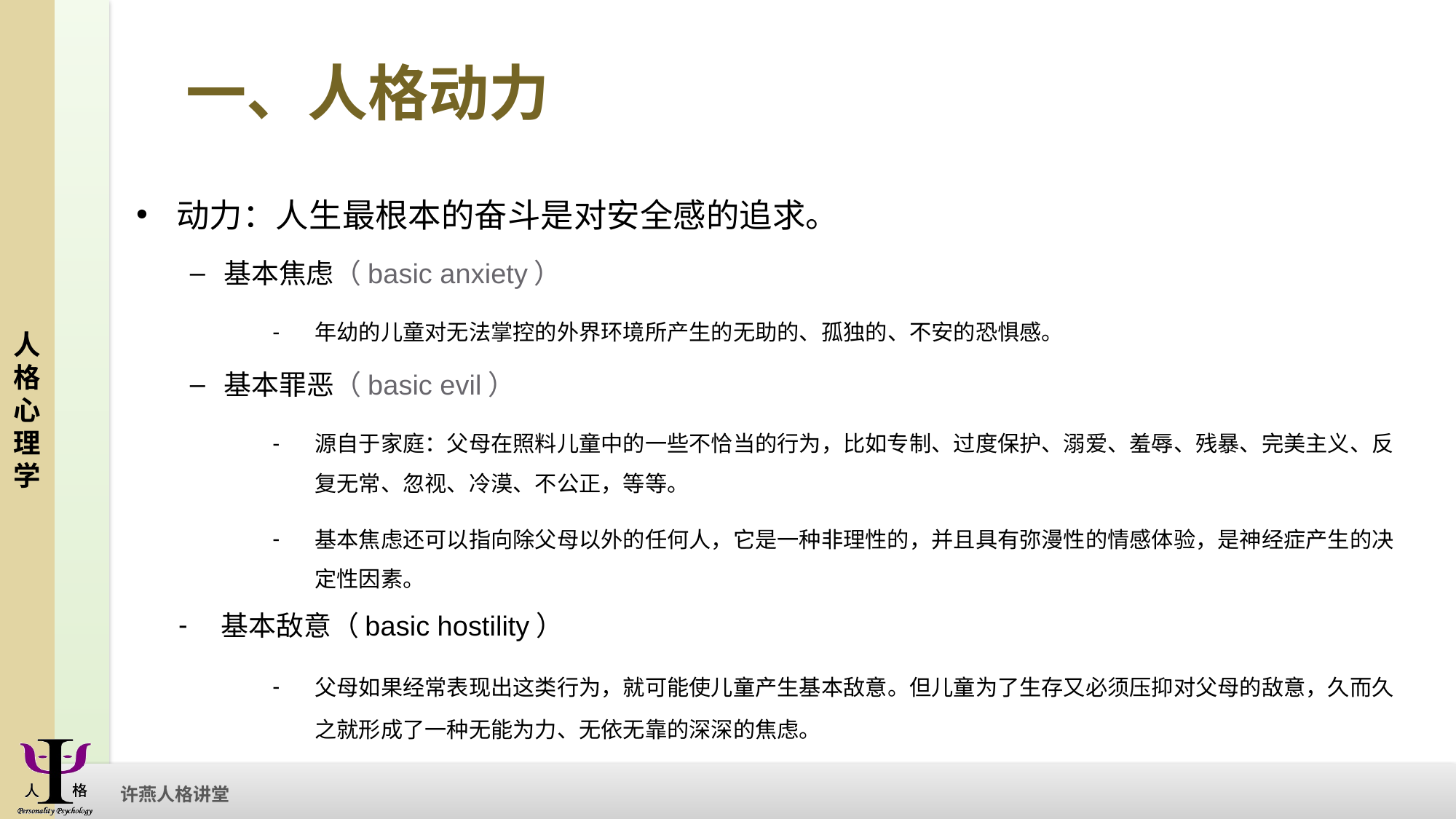

# 一、人格动力
动力：人生最根本的奋斗是对安全感的追求。
基本焦虑（basic anxiety）
年幼的儿童对无法掌控的外界环境所产生的无助的、孤独的、不安的恐惧感。
基本罪恶（basic evil）
源自于家庭：父母在照料儿童中的一些不恰当的行为，比如专制、过度保护、溺爱、羞辱、残暴、完美主义、反复无常、忽视、冷漠、不公正，等等。
基本焦虑还可以指向除父母以外的任何人，它是一种非理性的，并且具有弥漫性的情感体验，是神经症产生的决定性因素。
基本敌意（basic hostility）
父母如果经常表现出这类行为，就可能使儿童产生基本敌意。但儿童为了生存又必须压抑对父母的敌意，久而久之就形成了一种无能为力、无依无靠的深深的焦虑。